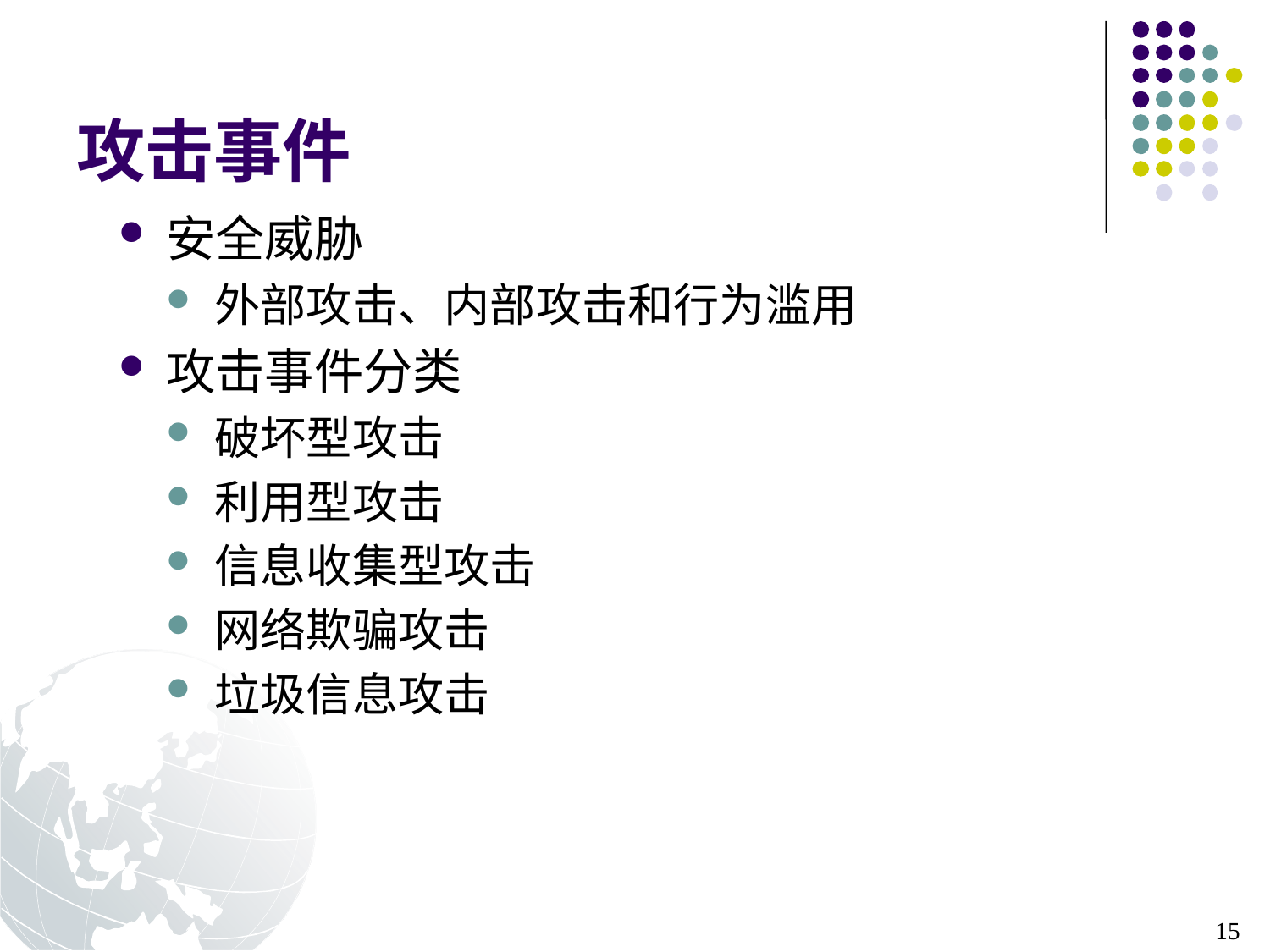

# 攻击事件
安全威胁
外部攻击、内部攻击和行为滥用
攻击事件分类
破坏型攻击
利用型攻击
信息收集型攻击
网络欺骗攻击
垃圾信息攻击